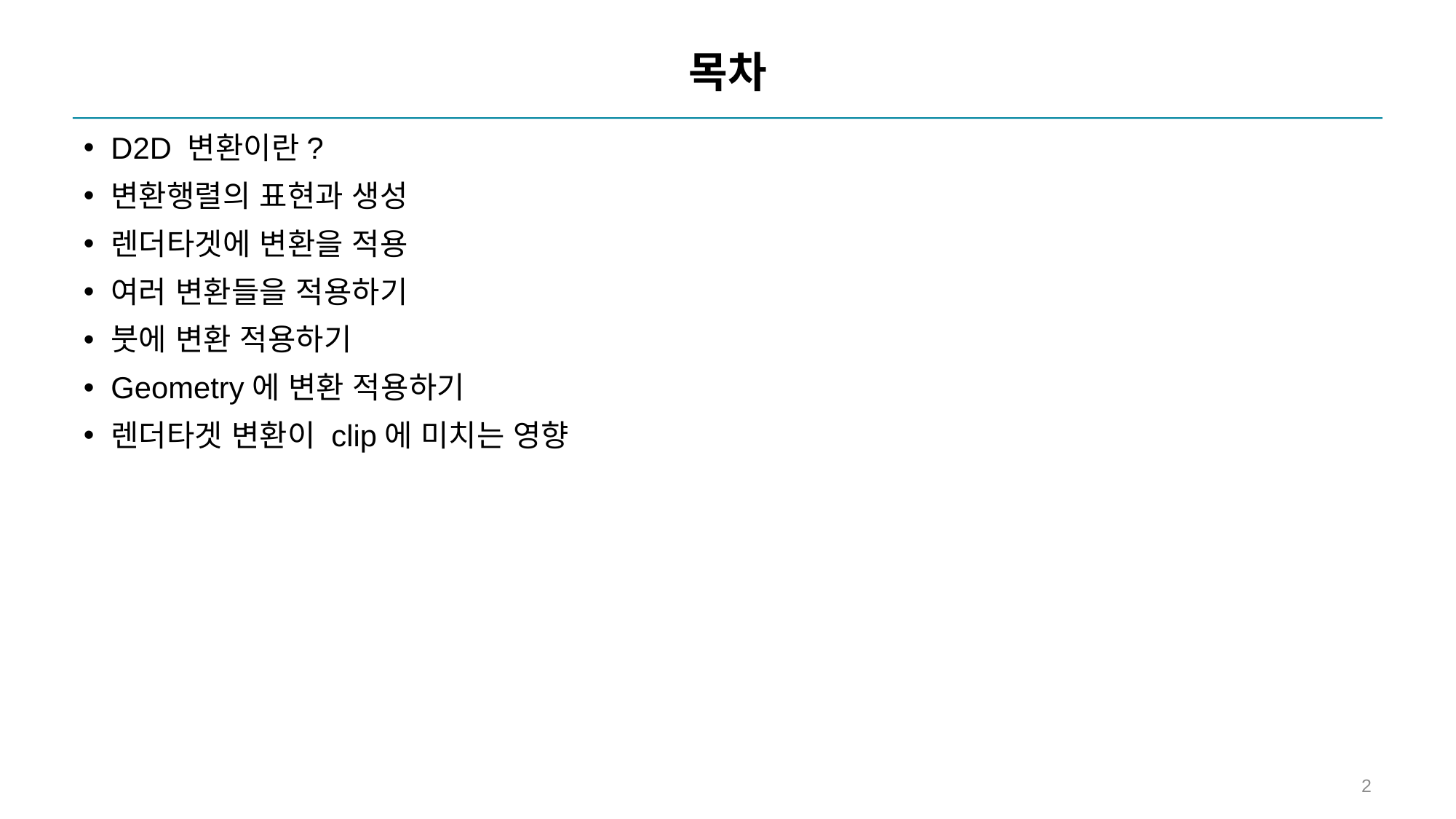

# 목차
D2D 변환이란?
변환행렬의 표현과 생성
렌더타겟에 변환을 적용
여러 변환들을 적용하기
붓에 변환 적용하기
Geometry에 변환 적용하기
렌더타겟 변환이 clip에 미치는 영향

2